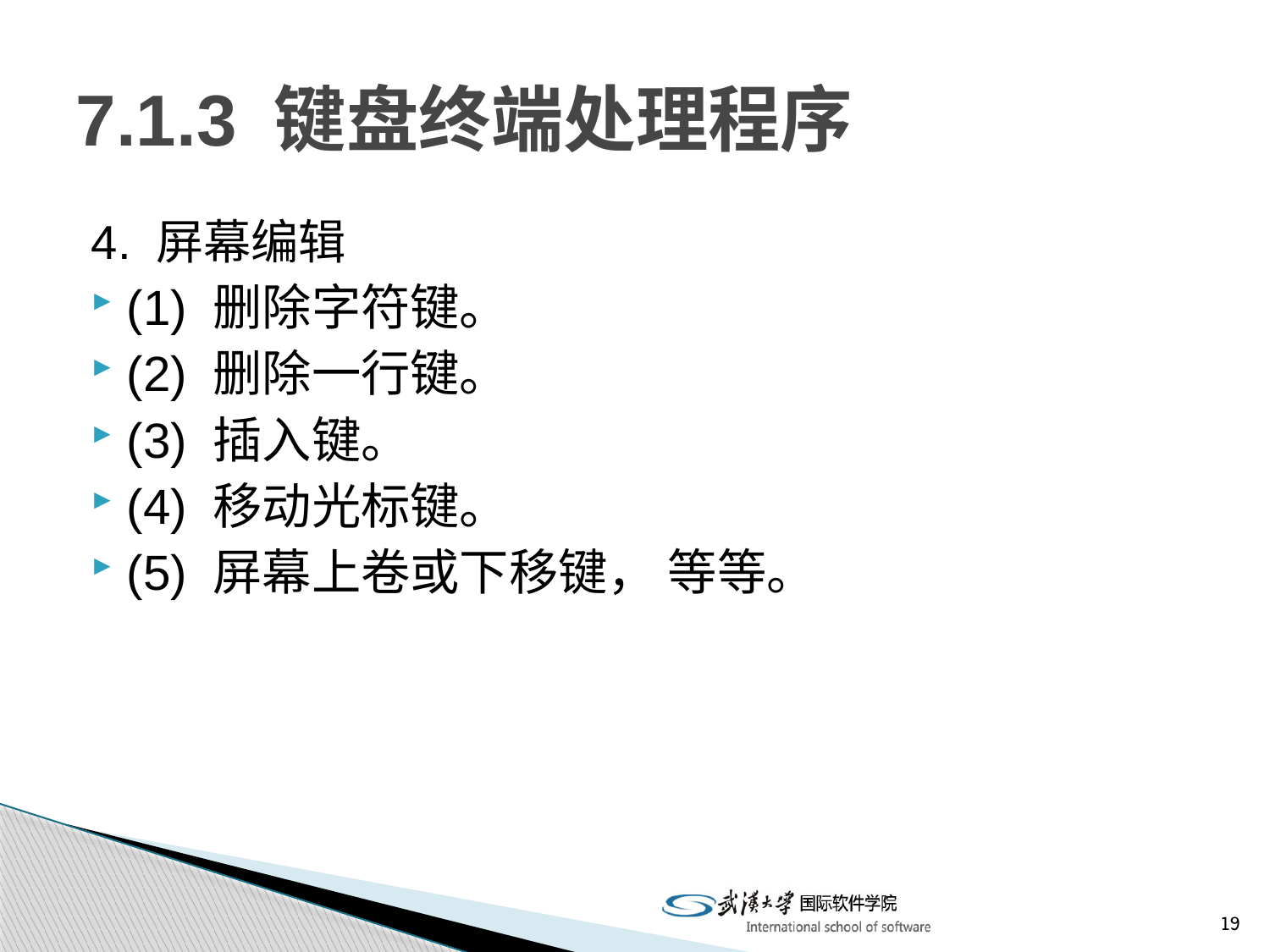

# 7.1.3 键盘终端处理程序
4. 屏幕编辑
(1) 删除字符键。
(2) 删除一行键。
(3) 插入键。
(4) 移动光标键。
(5) 屏幕上卷或下移键， 等等。
19